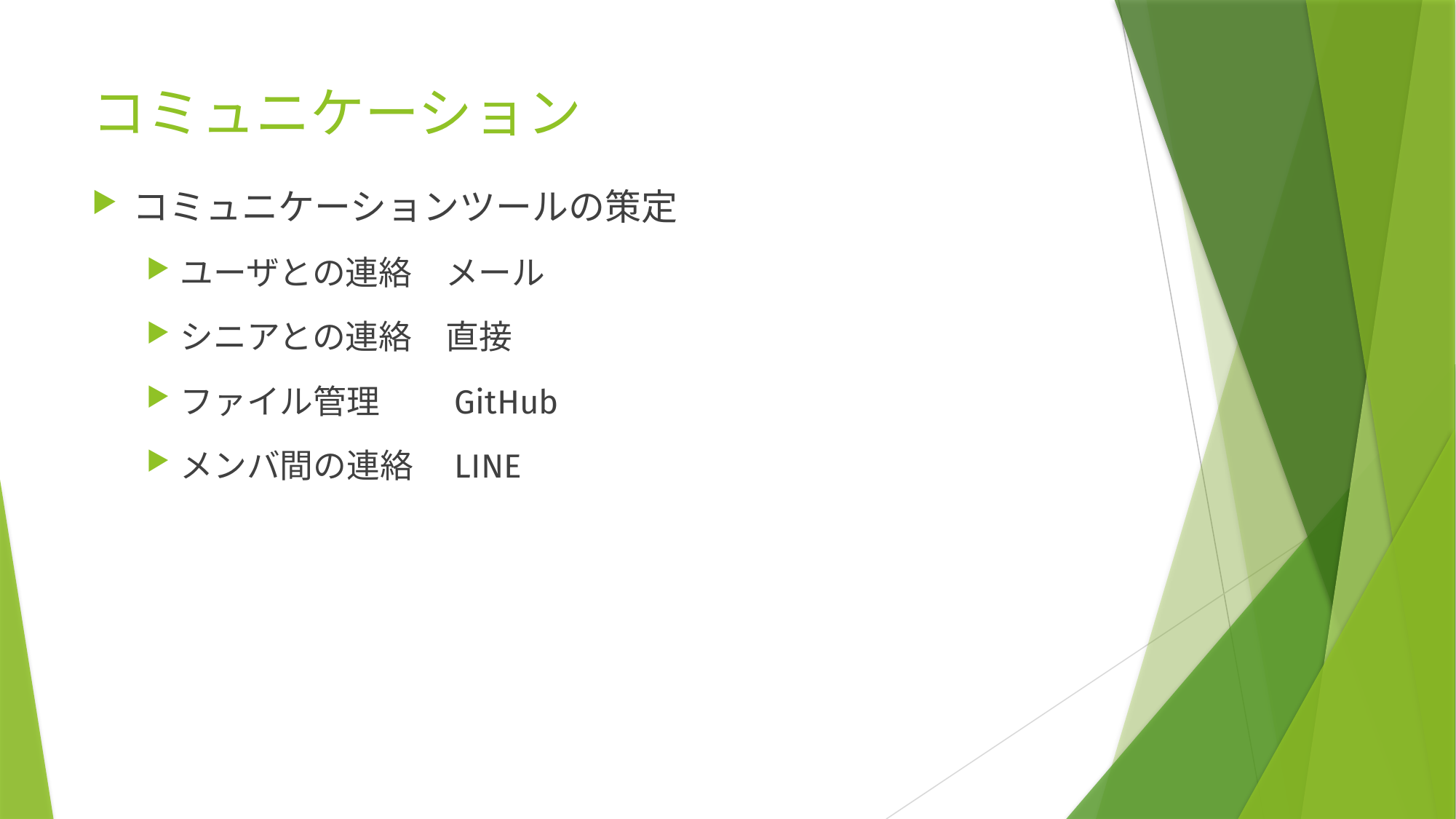

# コミュニケーション
コミュニケーションツールの策定
ユーザとの連絡　メール
シニアとの連絡　直接
ファイル管理　　GitHub
メンバ間の連絡　LINE